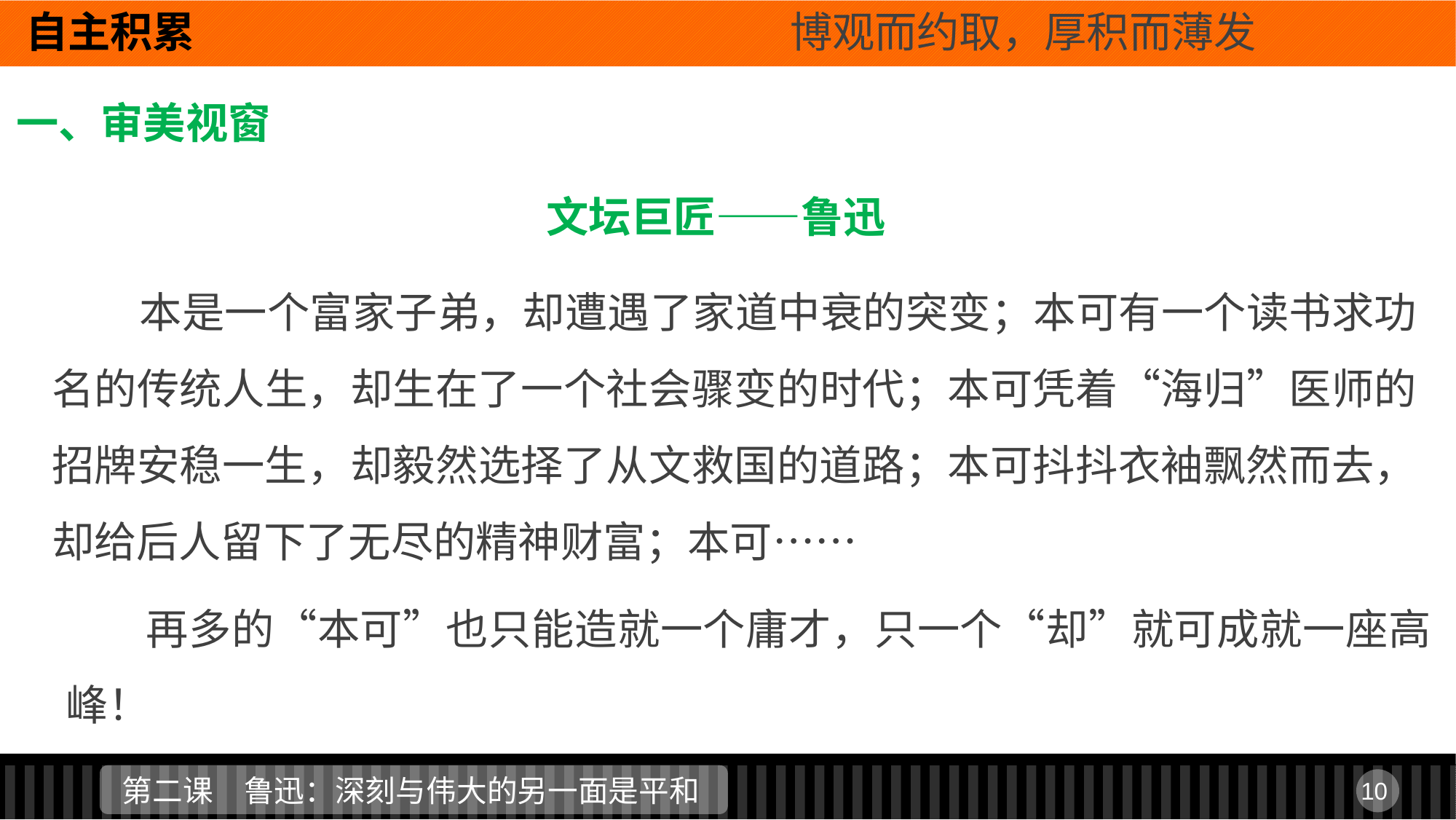

自主积累        					博观而约取，厚积而薄发

一、审美视窗
文坛巨匠——鲁迅
        本是一个富家子弟，却遭遇了家道中衰的突变；本可有一个读书求功名的传统人生，却生在了一个社会骤变的时代；本可凭着“海归”医师的招牌安稳一生，却毅然选择了从文救国的道路；本可抖抖衣袖飘然而去，却给后人留下了无尽的精神财富；本可……
       再多的“本可”也只能造就一个庸才，只一个“却”就可成就一座高峰！